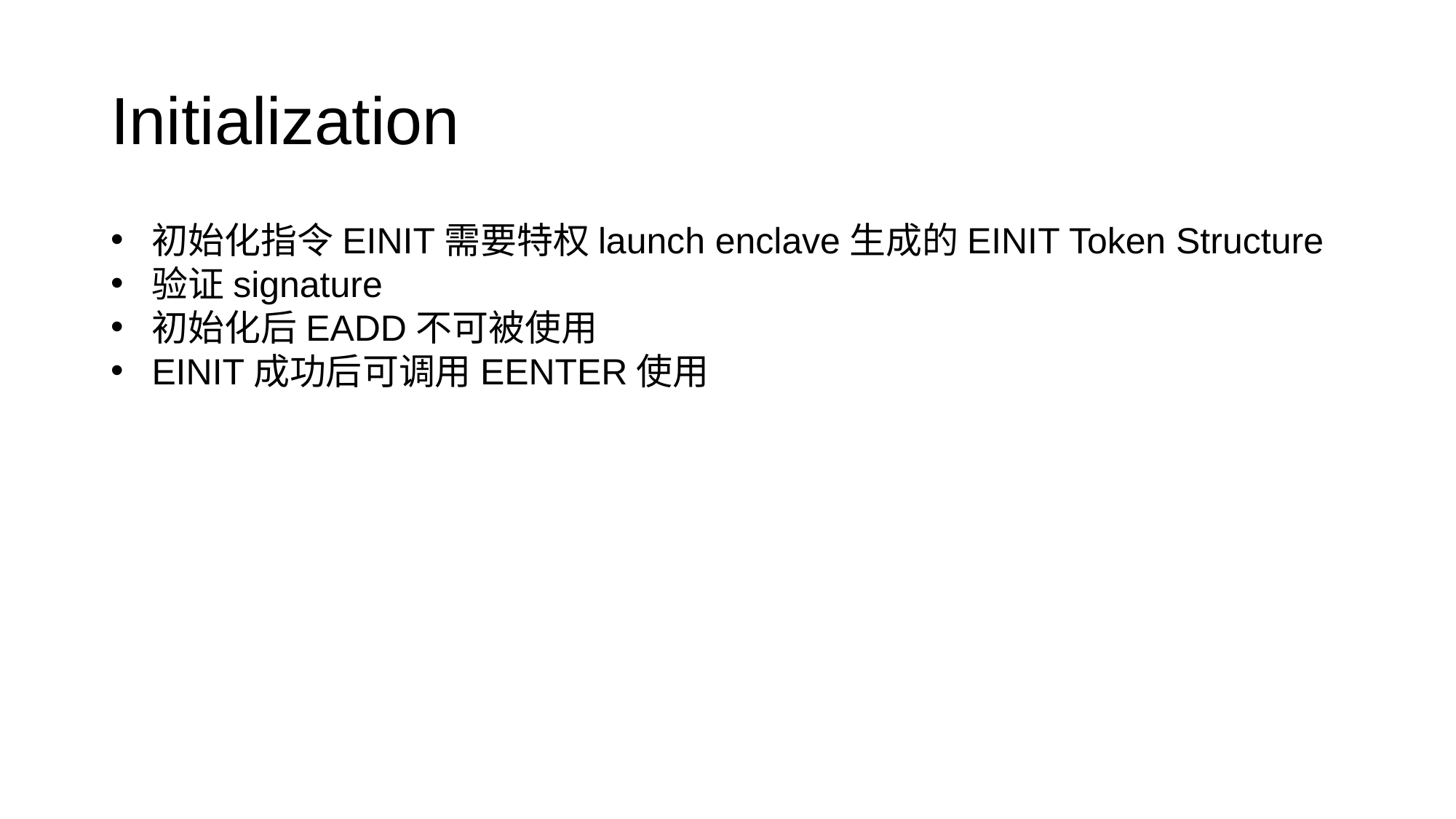

# Initialization
初始化指令EINIT需要特权launch enclave生成的EINIT Token Structure
验证signature
初始化后EADD不可被使用
EINIT成功后可调用EENTER使用